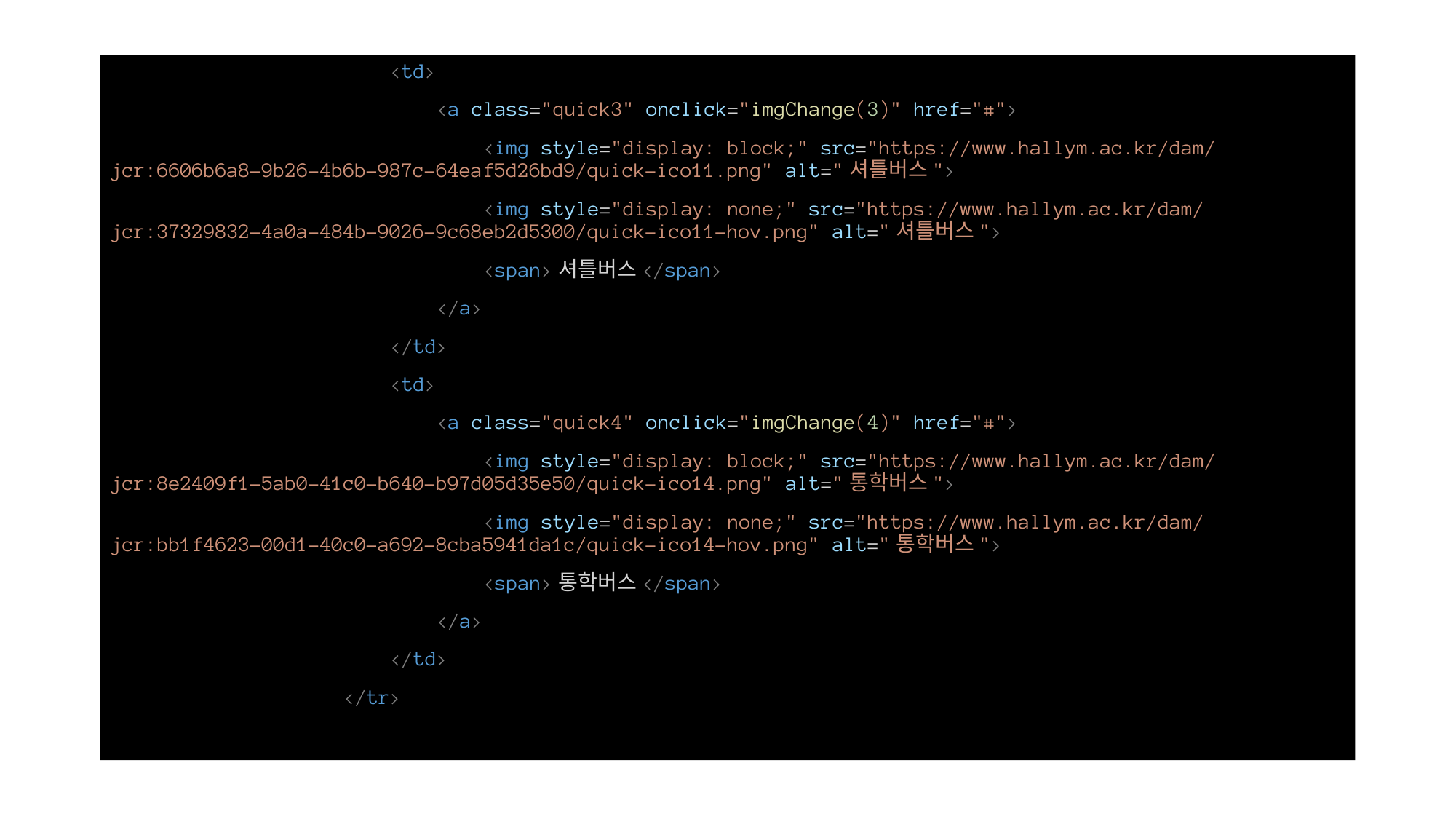

<td>
                            <a class="quick3" onclick="imgChange(3)" href="#">
                                <img style="display: block;" src="https://www.hallym.ac.kr/dam/jcr:6606b6a8-9b26-4b6b-987c-64eaf5d26bd9/quick-ico11.png" alt="셔틀버스">
                                <img style="display: none;" src="https://www.hallym.ac.kr/dam/jcr:37329832-4a0a-484b-9026-9c68eb2d5300/quick-ico11-hov.png" alt="셔틀버스">
                                <span>셔틀버스</span>
                            </a>
                        </td>
                        <td>
                            <a class="quick4" onclick="imgChange(4)" href="#">
                                <img style="display: block;" src="https://www.hallym.ac.kr/dam/jcr:8e2409f1-5ab0-41c0-b640-b97d05d35e50/quick-ico14.png" alt="통학버스">
                                <img style="display: none;" src="https://www.hallym.ac.kr/dam/jcr:bb1f4623-00d1-40c0-a692-8cba5941da1c/quick-ico14-hov.png" alt="통학버스">
                                <span>통학버스</span>
                            </a>
                        </td>
                    </tr>